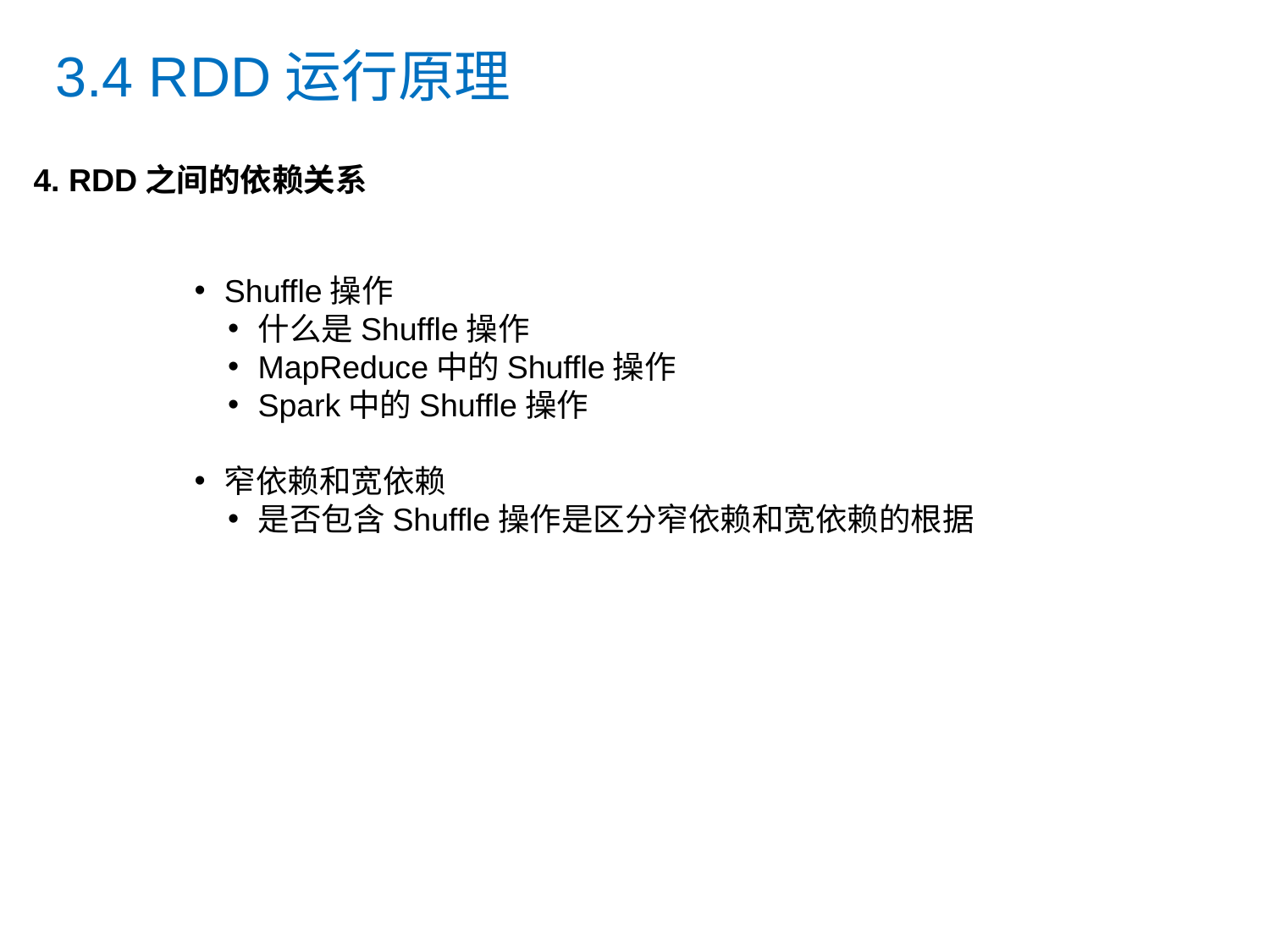

# 3.4 RDD运行原理
4. RDD之间的依赖关系

Shuffle操作
什么是Shuffle操作
MapReduce中的Shuffle操作
Spark中的Shuffle操作

窄依赖和宽依赖
是否包含Shuffle操作是区分窄依赖和宽依赖的根据